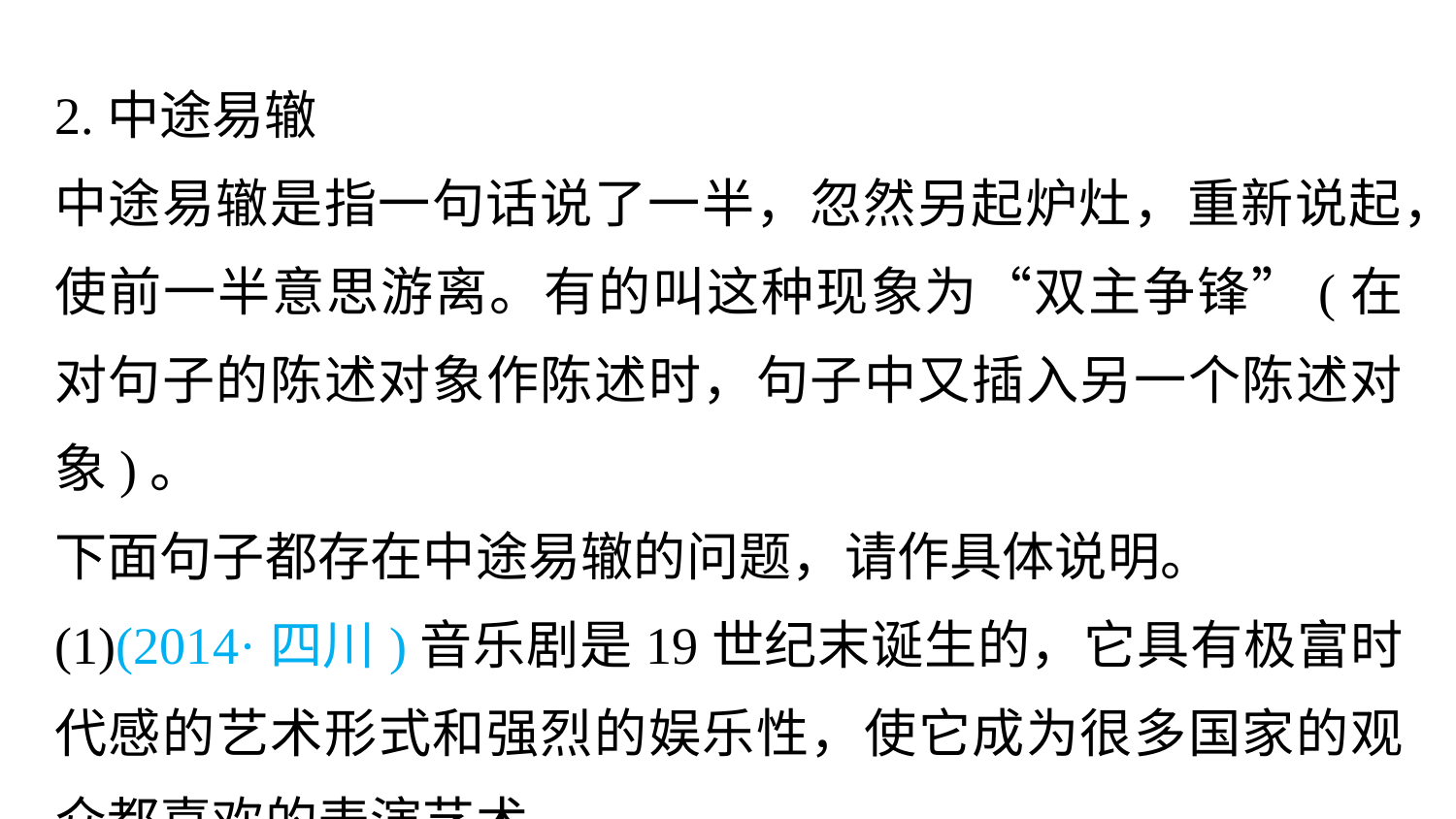

2.中途易辙
中途易辙是指一句话说了一半，忽然另起炉灶，重新说起，使前一半意思游离。有的叫这种现象为“双主争锋”(在对句子的陈述对象作陈述时，句子中又插入另一个陈述对象)。
下面句子都存在中途易辙的问题，请作具体说明。
(1)(2014·四川)音乐剧是19世纪末诞生的，它具有极富时代感的艺术形式和强烈的娱乐性，使它成为很多国家的观众都喜欢的表演艺术。